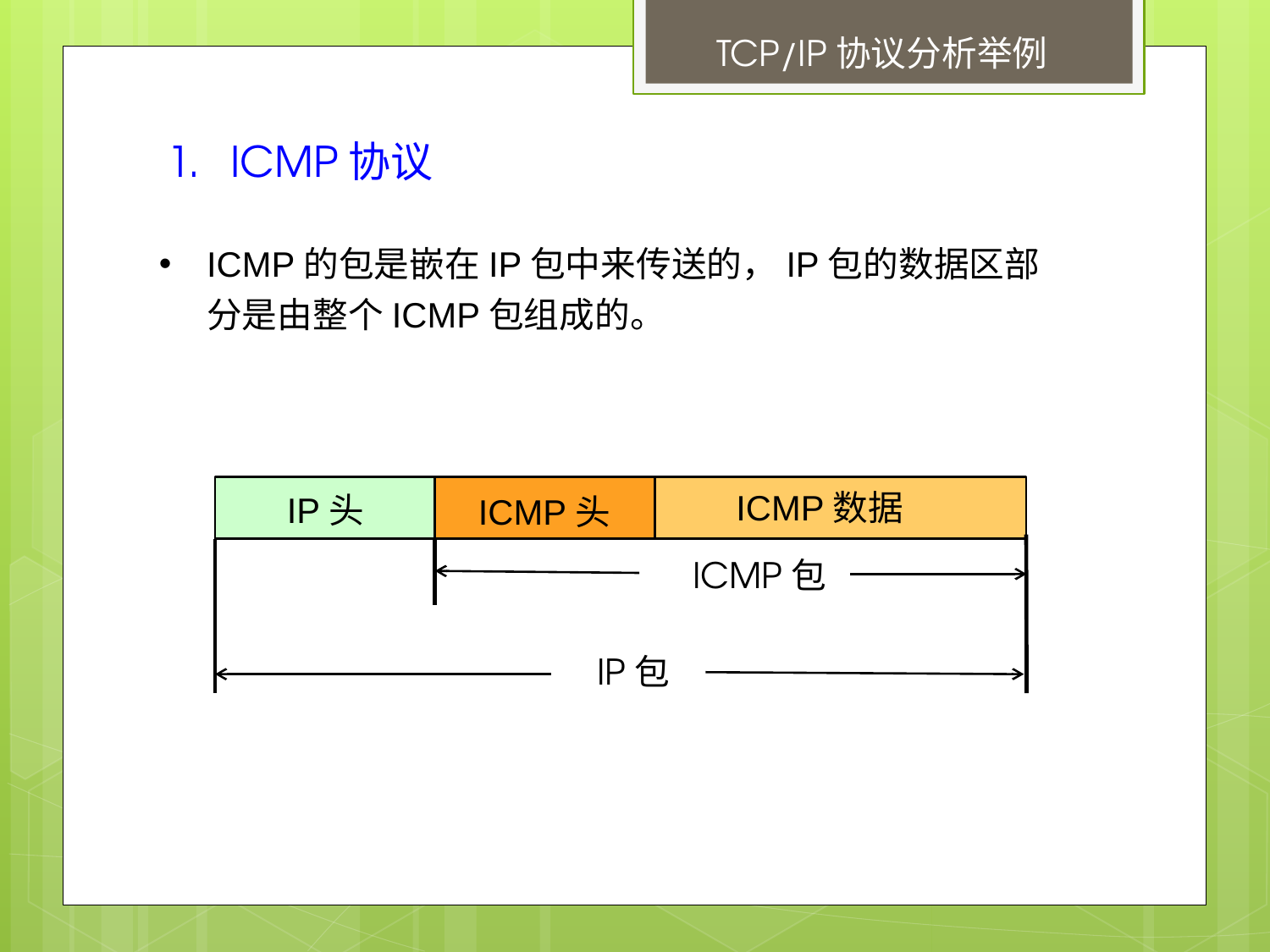

TCP/IP协议分析举例
ICMP协议
ICMP的包是嵌在IP包中来传送的，IP包的数据区部分是由整个ICMP包组成的。

ICMP数据
IP头
ICMP头
ICMP包
IP包